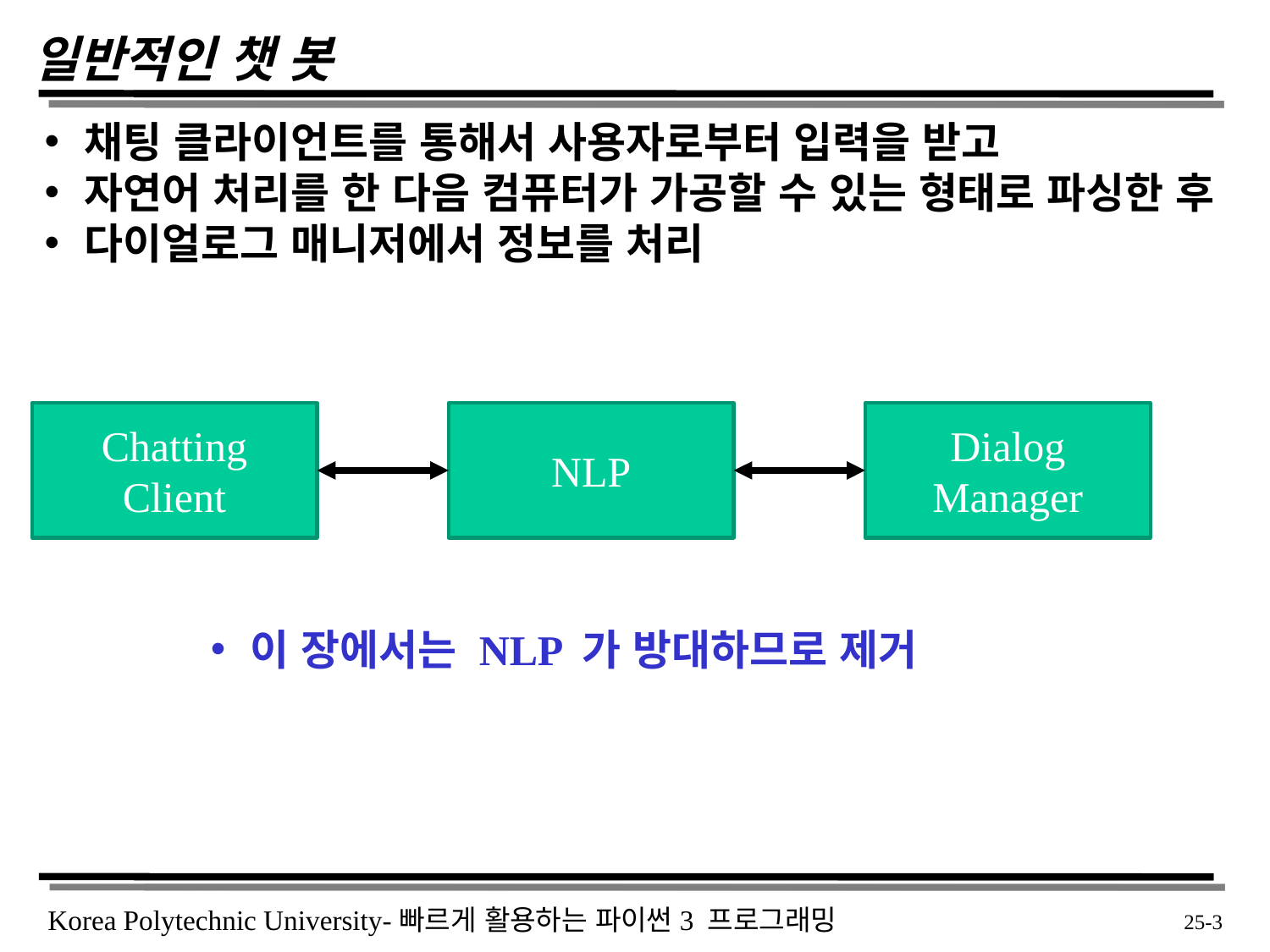

# 일반적인 챗 봇
채팅 클라이언트를 통해서 사용자로부터 입력을 받고
자연어 처리를 한 다음 컴퓨터가 가공할 수 있는 형태로 파싱한 후
다이얼로그 매니저에서 정보를 처리
Chatting Client
NLP
Dialog Manager
이 장에서는 NLP 가 방대하므로 제거
 25-3